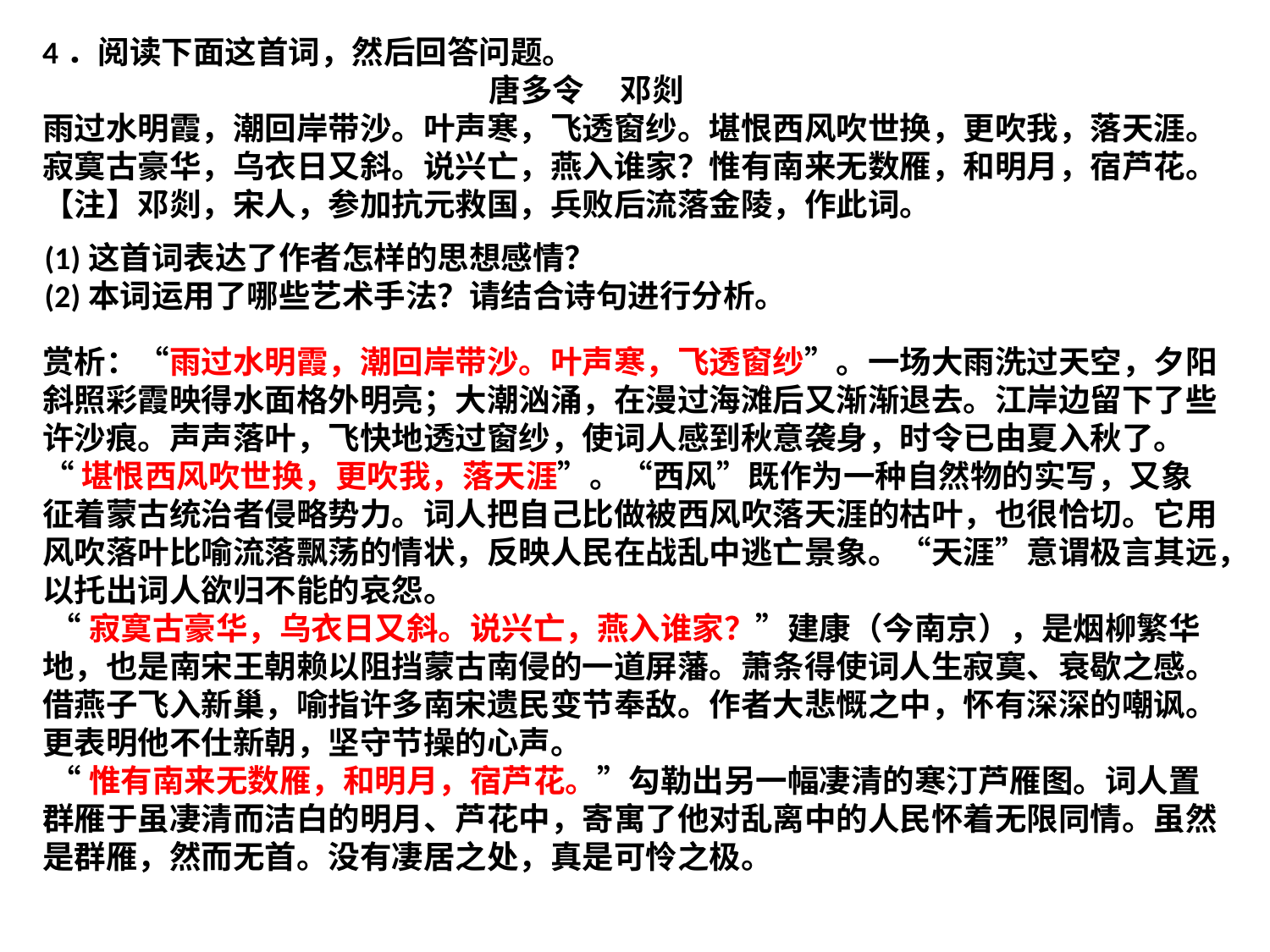

4．阅读下面这首词，然后回答问题。
                                                             唐多令     邓剡
雨过水明霞，潮回岸带沙。叶声寒，飞透窗纱。堪恨西风吹世换，更吹我，落天涯。
寂寞古豪华，乌衣日又斜。说兴亡，燕入谁家？惟有南来无数雁，和明月，宿芦花。
【注】邓剡，宋人，参加抗元救国，兵败后流落金陵，作此词。
(1)这首词表达了作者怎样的思想感情？
(2)本词运用了哪些艺术手法？请结合诗句进行分析。
赏析：“雨过水明霞，潮回岸带沙。叶声寒，飞透窗纱”。一场大雨洗过天空，夕阳斜照彩霞映得水面格外明亮；大潮汹涌，在漫过海滩后又渐渐退去。江岸边留下了些许沙痕。声声落叶，飞快地透过窗纱，使词人感到秋意袭身，时令已由夏入秋了。
“堪恨西风吹世换，更吹我，落天涯”。“西风”既作为一种自然物的实写，又象征着蒙古统治者侵略势力。词人把自己比做被西风吹落天涯的枯叶，也很恰切。它用风吹落叶比喻流落飘荡的情状，反映人民在战乱中逃亡景象。“天涯”意谓极言其远，以托出词人欲归不能的哀怨。
 “寂寞古豪华，乌衣日又斜。说兴亡，燕入谁家？”建康（今南京），是烟柳繁华地，也是南宋王朝赖以阻挡蒙古南侵的一道屏藩。萧条得使词人生寂寞、衰歇之感。借燕子飞入新巢，喻指许多南宋遗民变节奉敌。作者大悲慨之中，怀有深深的嘲讽。更表明他不仕新朝，坚守节操的心声。
 “惟有南来无数雁，和明月，宿芦花。”勾勒出另一幅凄清的寒汀芦雁图。词人置群雁于虽凄清而洁白的明月、芦花中，寄寓了他对乱离中的人民怀着无限同情。虽然是群雁，然而无首。没有凄居之处，真是可怜之极。